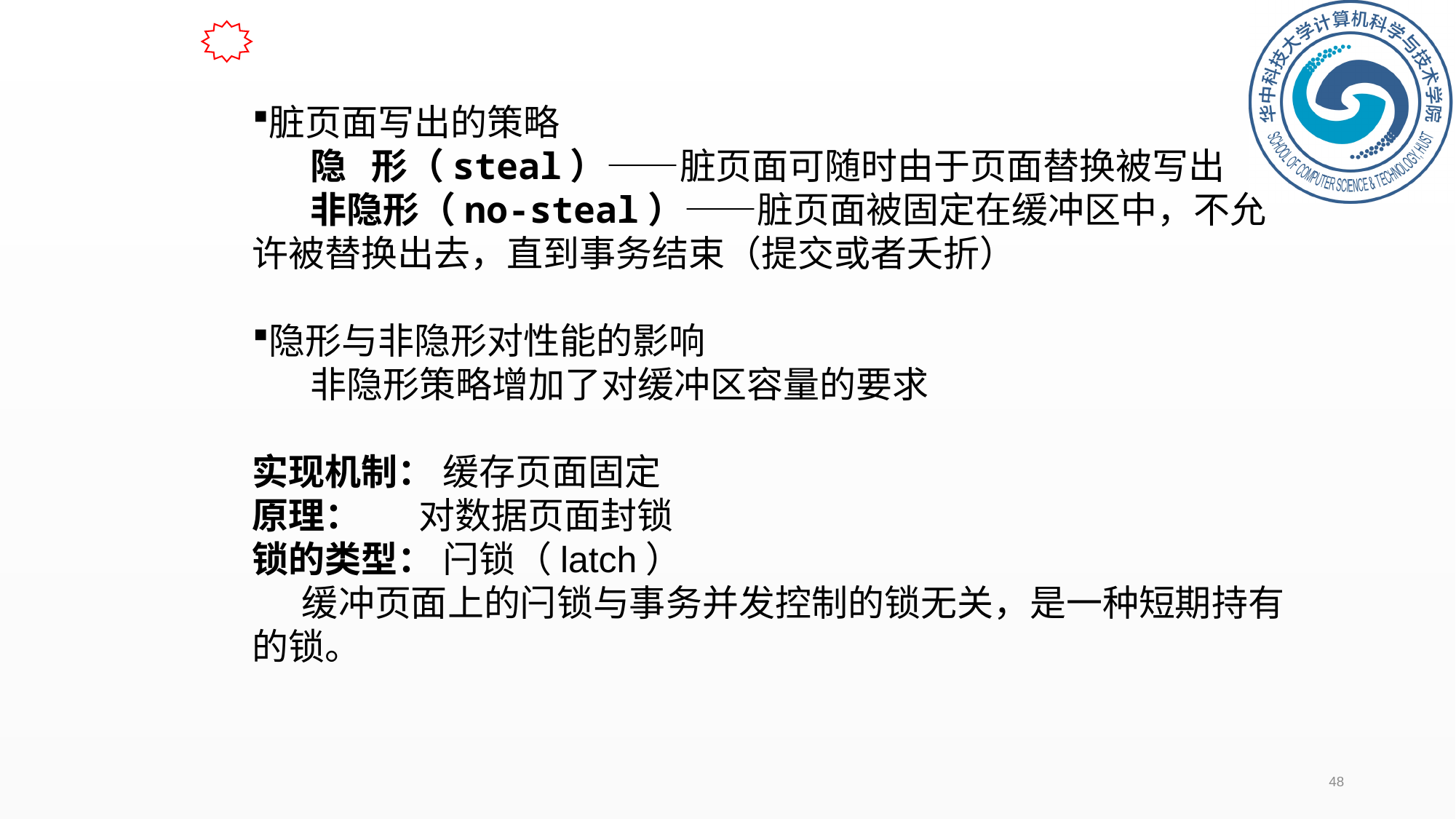

脏页面写出的策略
      隐   形（steal）——脏页面可随时由于页面替换被写出
      非隐形（no-steal）——脏页面被固定在缓冲区中，不允许被替换出去，直到事务结束（提交或者夭折）

隐形与非隐形对性能的影响
      非隐形策略增加了对缓冲区容量的要求

实现机制： 缓存页面固定
原理：       对数据页面封锁
锁的类型： 闩锁（latch）
     缓冲页面上的闩锁与事务并发控制的锁无关，是一种短期持有的锁。
48